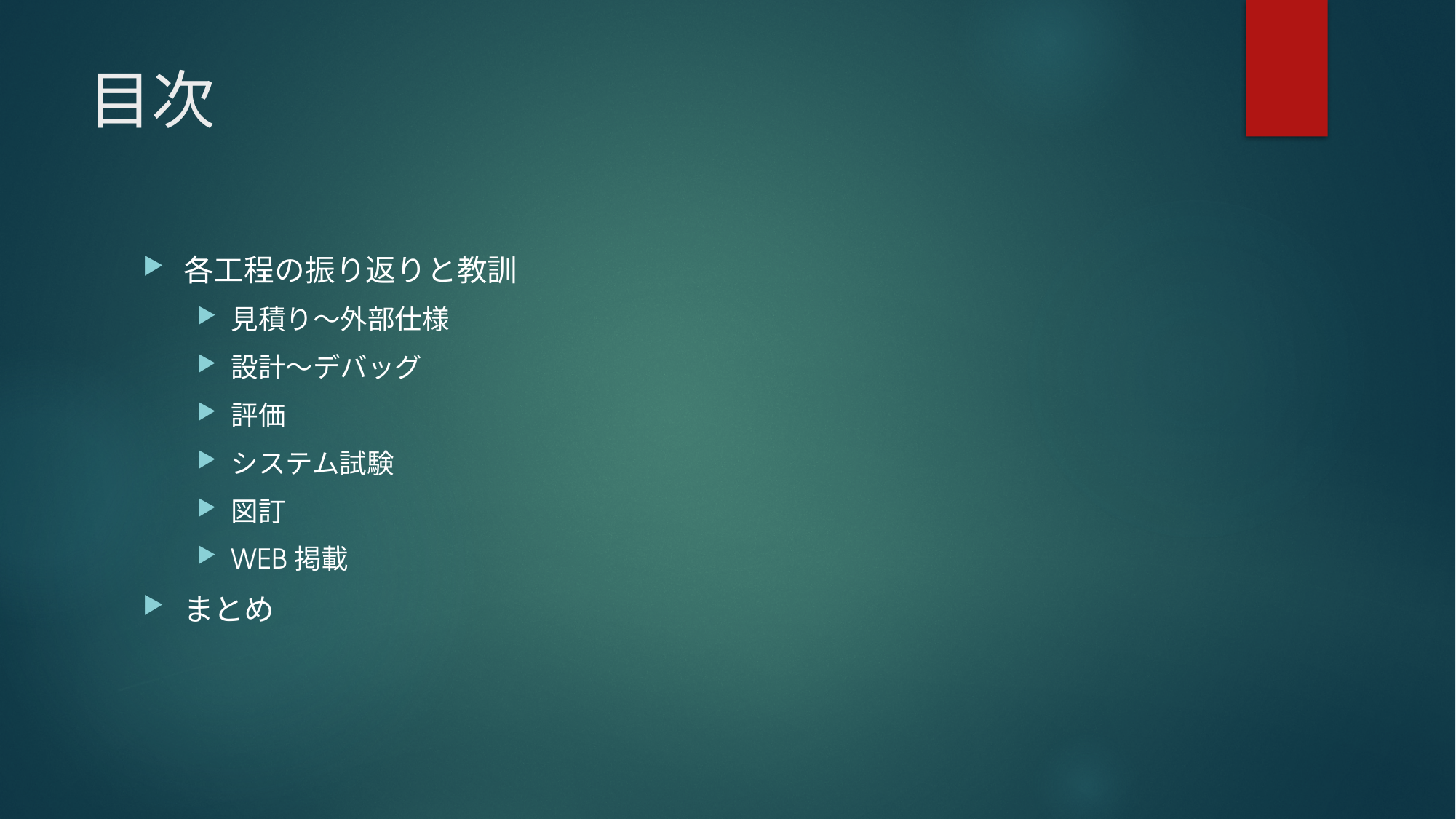

# 目次
各工程の振り返りと教訓
見積り～外部仕様
設計～デバッグ
評価
システム試験
図訂
WEB掲載
まとめ